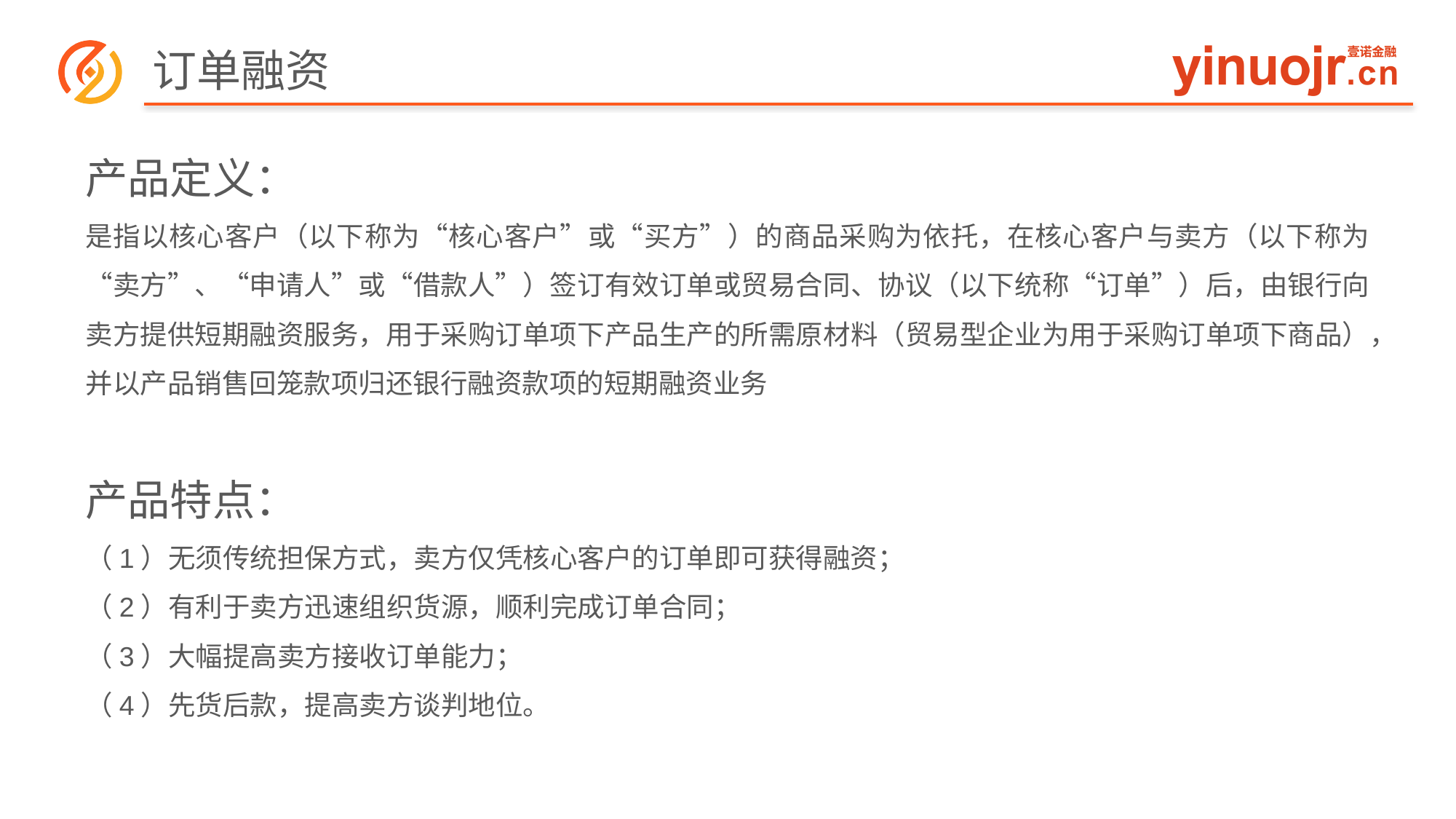

# 订单融资
产品定义：
是指以核心客户（以下称为“核心客户”或“买方”）的商品采购为依托，在核心客户与卖方（以下称为“卖方”、“申请人”或“借款人”）签订有效订单或贸易合同、协议（以下统称“订单”）后，由银行向卖方提供短期融资服务，用于采购订单项下产品生产的所需原材料（贸易型企业为用于采购订单项下商品），并以产品销售回笼款项归还银行融资款项的短期融资业务

产品特点：
（1）无须传统担保方式，卖方仅凭核心客户的订单即可获得融资；
（2）有利于卖方迅速组织货源，顺利完成订单合同；
（3）大幅提高卖方接收订单能力；
（4）先货后款，提高卖方谈判地位。